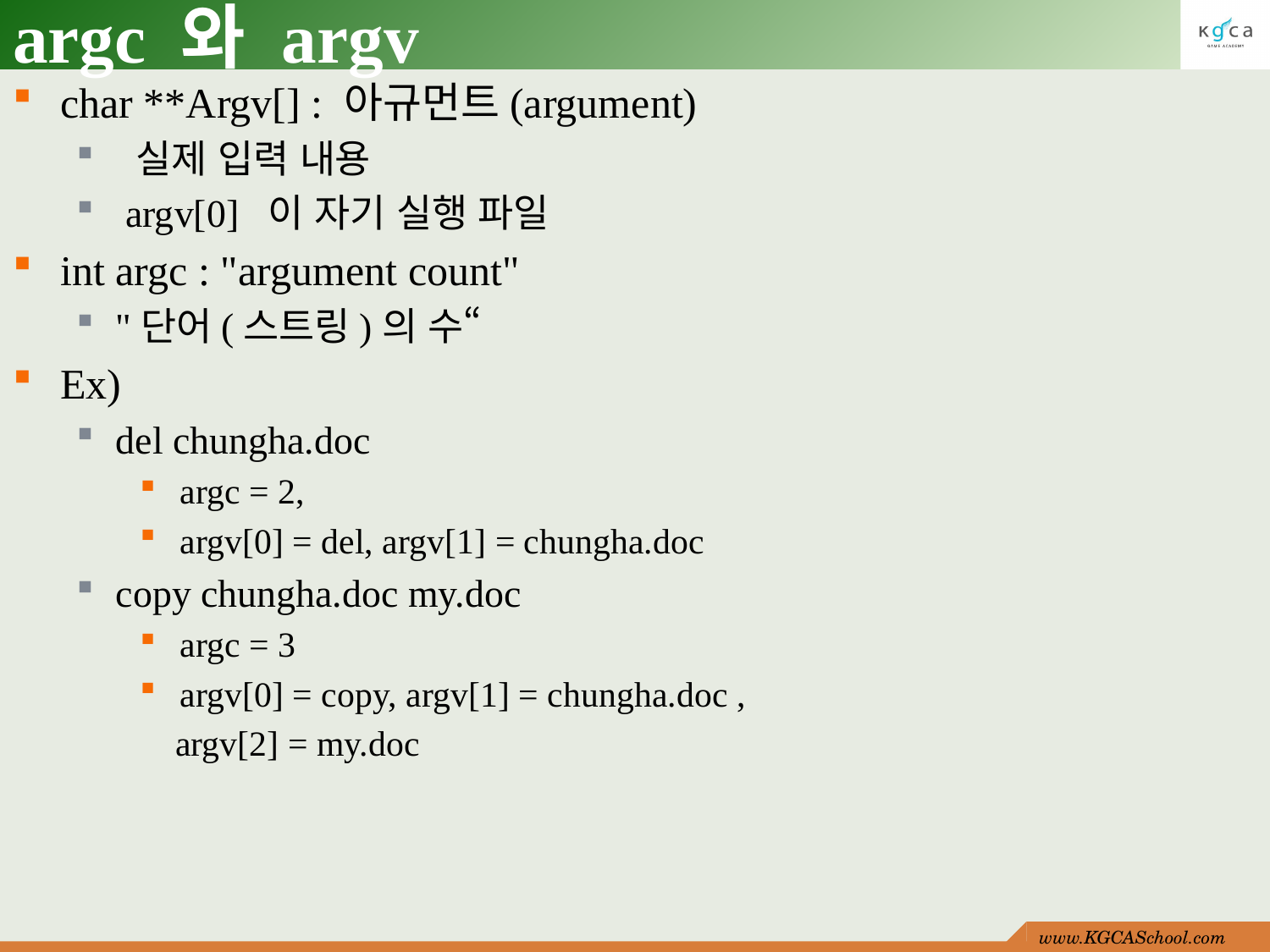

# argc 와 argv
char **Argv[] : 아규먼트(argument)
 실제 입력 내용
 argv[0]  이 자기 실행 파일
int argc : "argument count"
"단어(스트링)의 수“
Ex)
del chungha.doc
 argc = 2,
 argv[0] = del, argv[1] = chungha.doc
copy chungha.doc my.doc
 argc = 3
 argv[0] = copy, argv[1] = chungha.doc ,
    argv[2] = my.doc